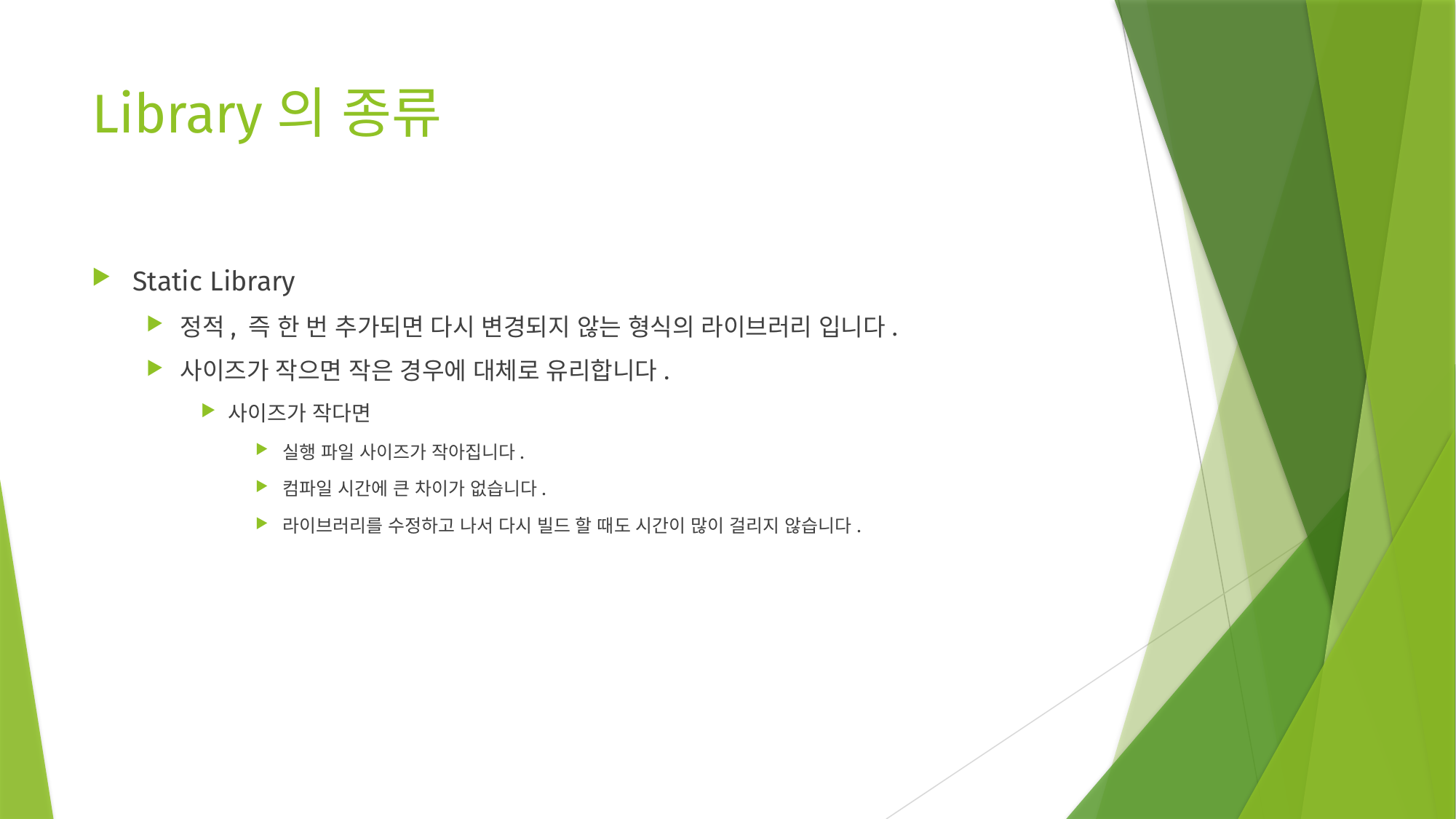

# Library의 종류
Static Library
정적, 즉 한 번 추가되면 다시 변경되지 않는 형식의 라이브러리 입니다.
사이즈가 작으면 작은 경우에 대체로 유리합니다.
사이즈가 작다면
실행 파일 사이즈가 작아집니다.
컴파일 시간에 큰 차이가 없습니다.
라이브러리를 수정하고 나서 다시 빌드 할 때도 시간이 많이 걸리지 않습니다.